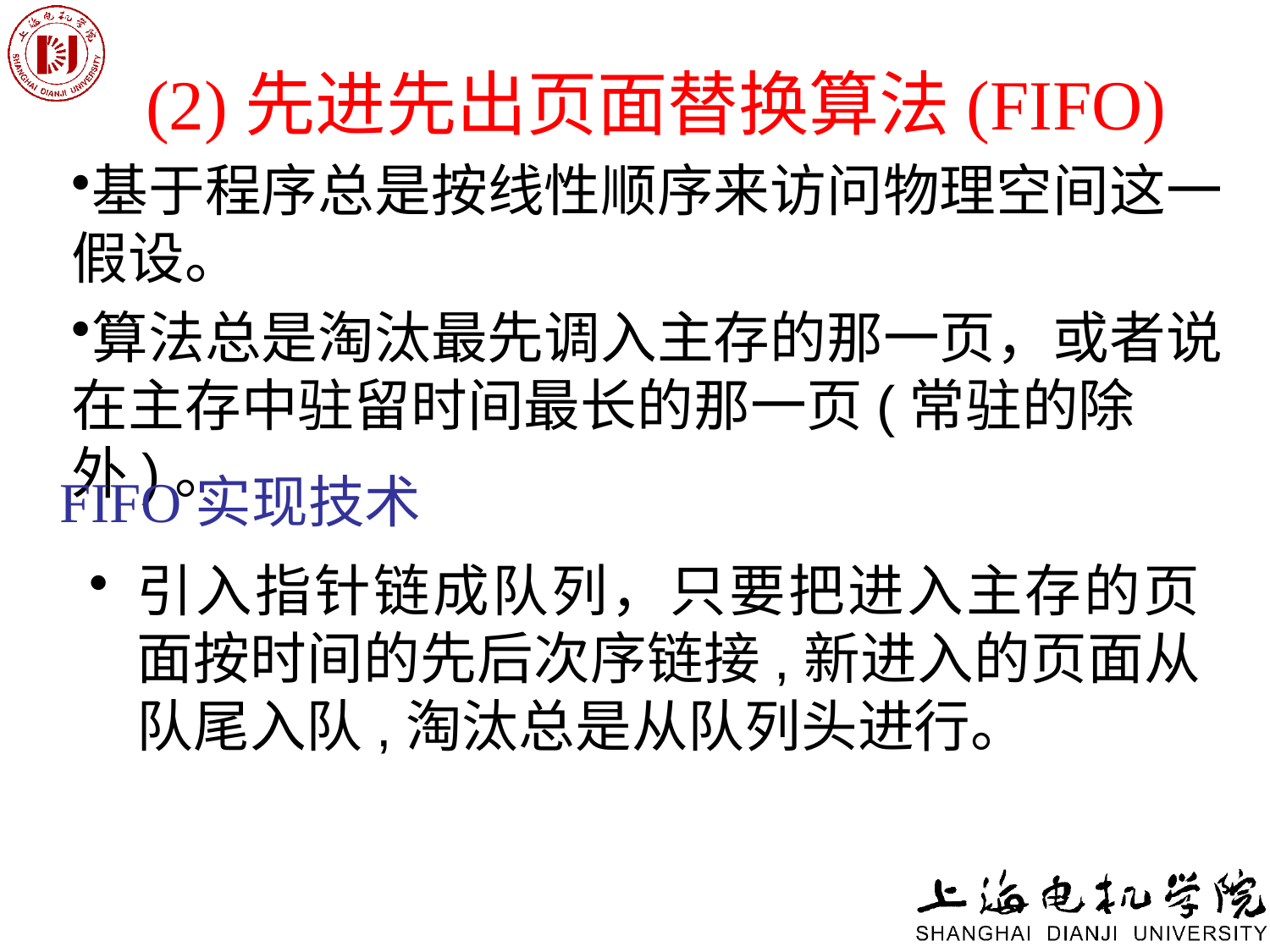

# (2)先进先出页面替换算法(FIFO)
基于程序总是按线性顺序来访问物理空间这一假设。
算法总是淘汰最先调入主存的那一页，或者说在主存中驻留时间最长的那一页(常驻的除外)。
FIFO实现技术
引入指针链成队列，只要把进入主存的页面按时间的先后次序链接,新进入的页面从队尾入队,淘汰总是从队列头进行。